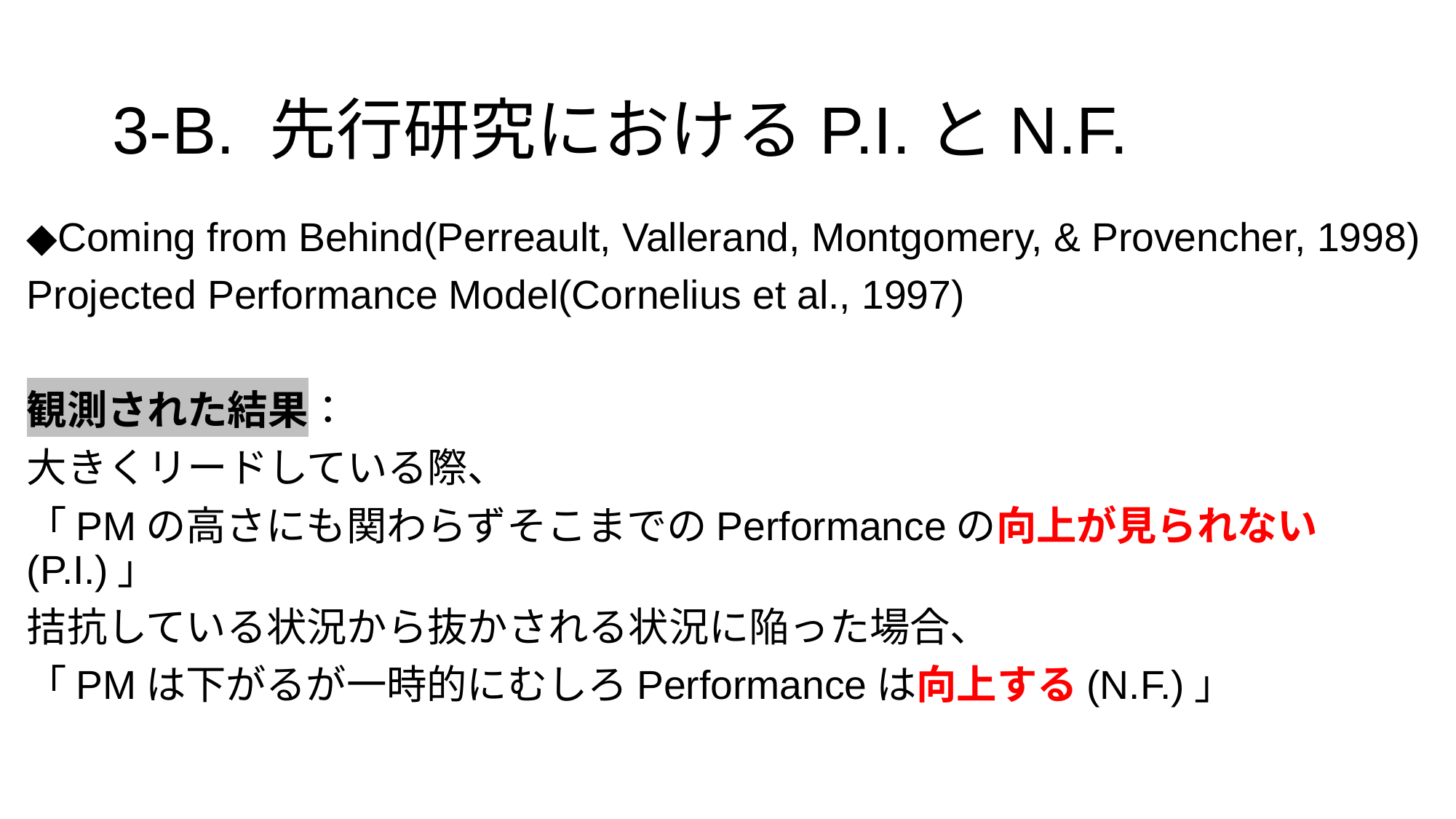

# 3-B. 先行研究におけるP.I.とN.F.
◆Coming from Behind(Perreault, Vallerand, Montgomery, & Provencher, 1998)
Projected Performance Model(Cornelius et al., 1997)

観測された結果：
大きくリードしている際、
「PMの高さにも関わらずそこまでのPerformanceの向上が見られない(P.I.)」
拮抗している状況から抜かされる状況に陥った場合、
「PMは下がるが一時的にむしろPerformanceは向上する(N.F.)」